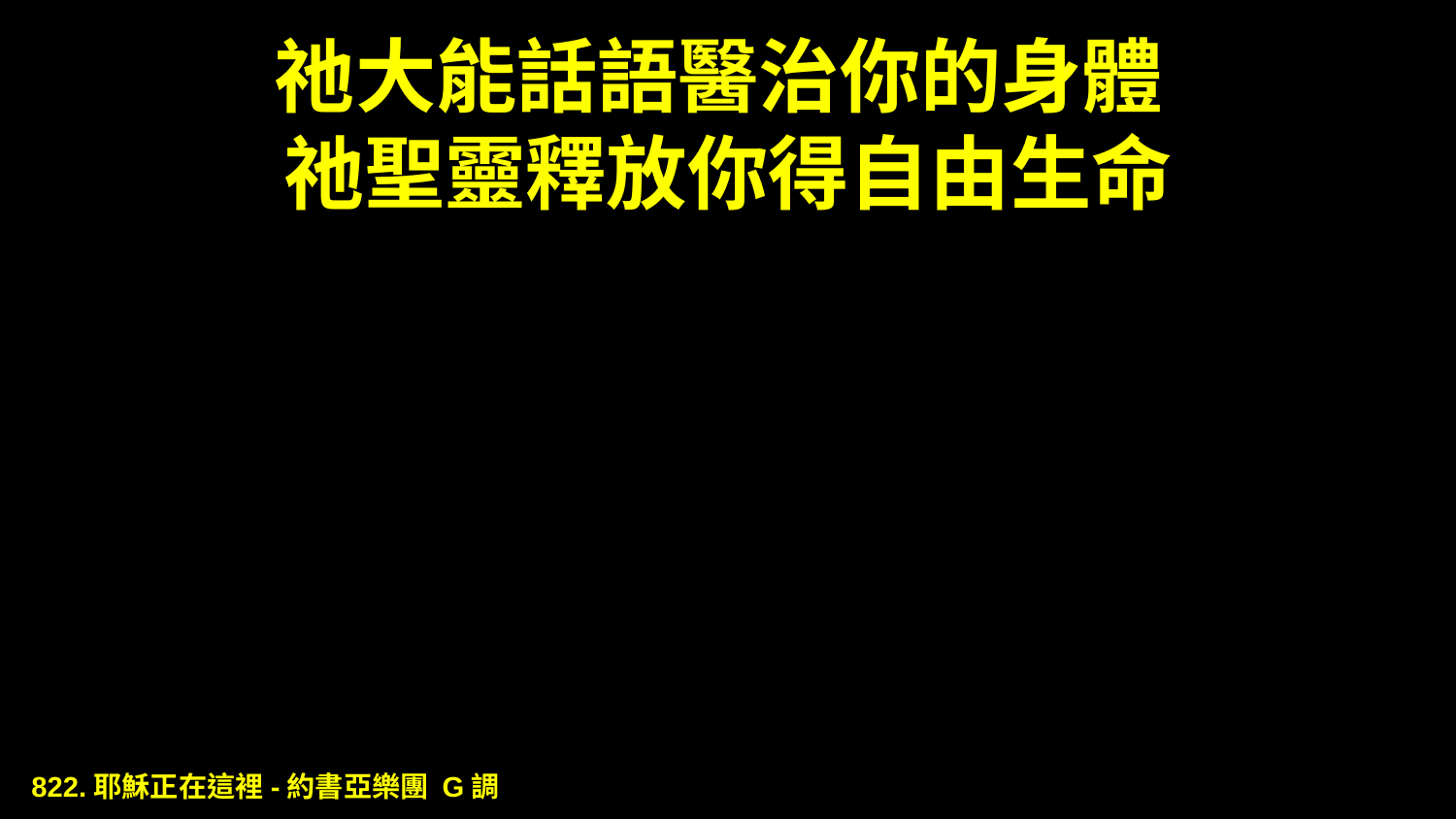

# 祂大能話語醫治你的身體 祂聖靈釋放你得自由生命
822.耶穌正在這裡-約書亞樂團 G調